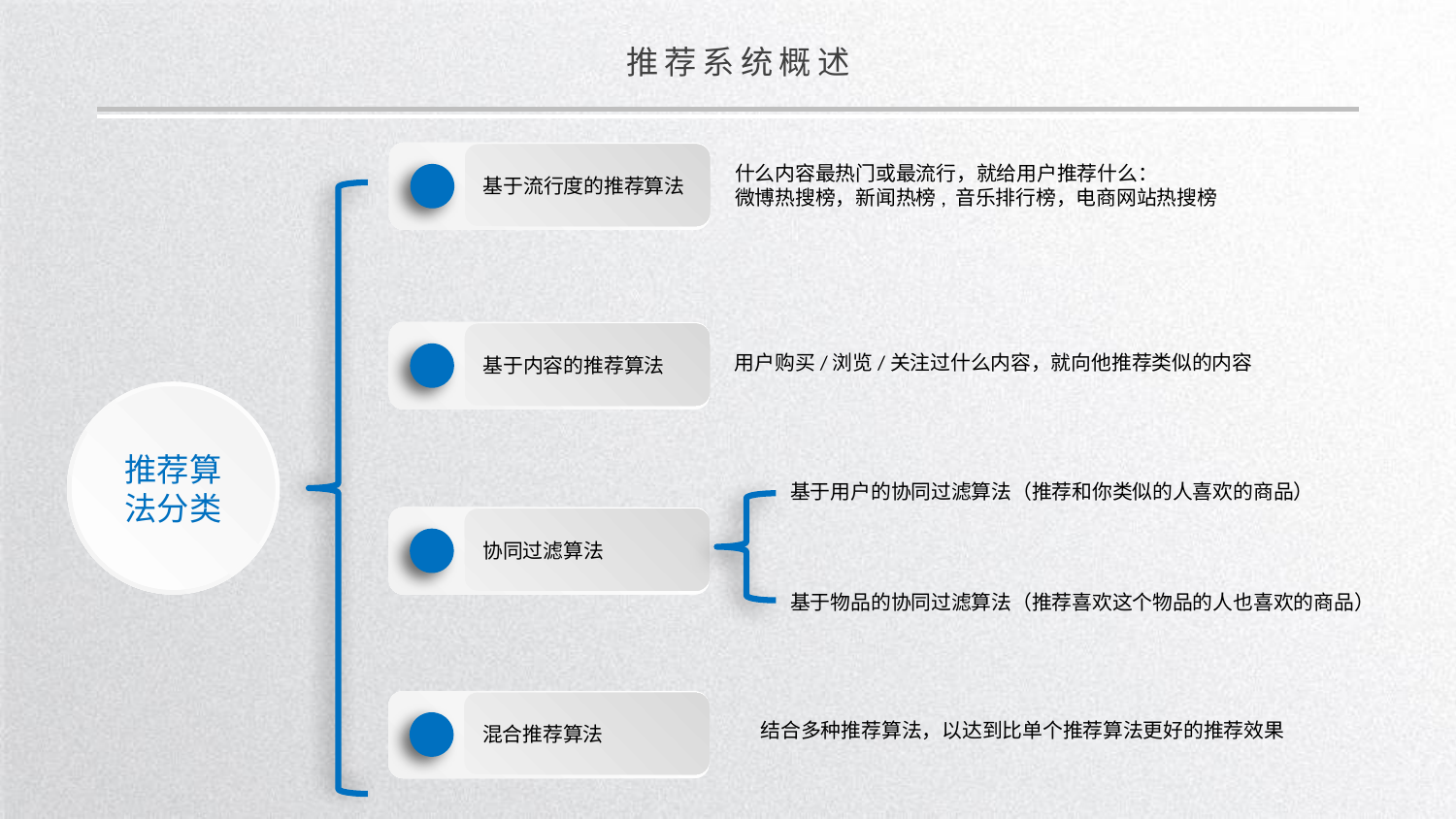

推荐系统概述

基于流行度的推荐算法

什么内容最热门或最流行，就给用户推荐什么：
微博热搜榜，新闻热榜, 音乐排行榜，电商网站热搜榜

基于内容的推荐算法

用户购买/浏览/关注过什么内容，就向他推荐类似的内容

推荐算法分类
基于用户的协同过滤算法（推荐和你类似的人喜欢的商品）

协同过滤算法

基于物品的协同过滤算法（推荐喜欢这个物品的人也喜欢的商品）

混合推荐算法

结合多种推荐算法，以达到比单个推荐算法更好的推荐效果